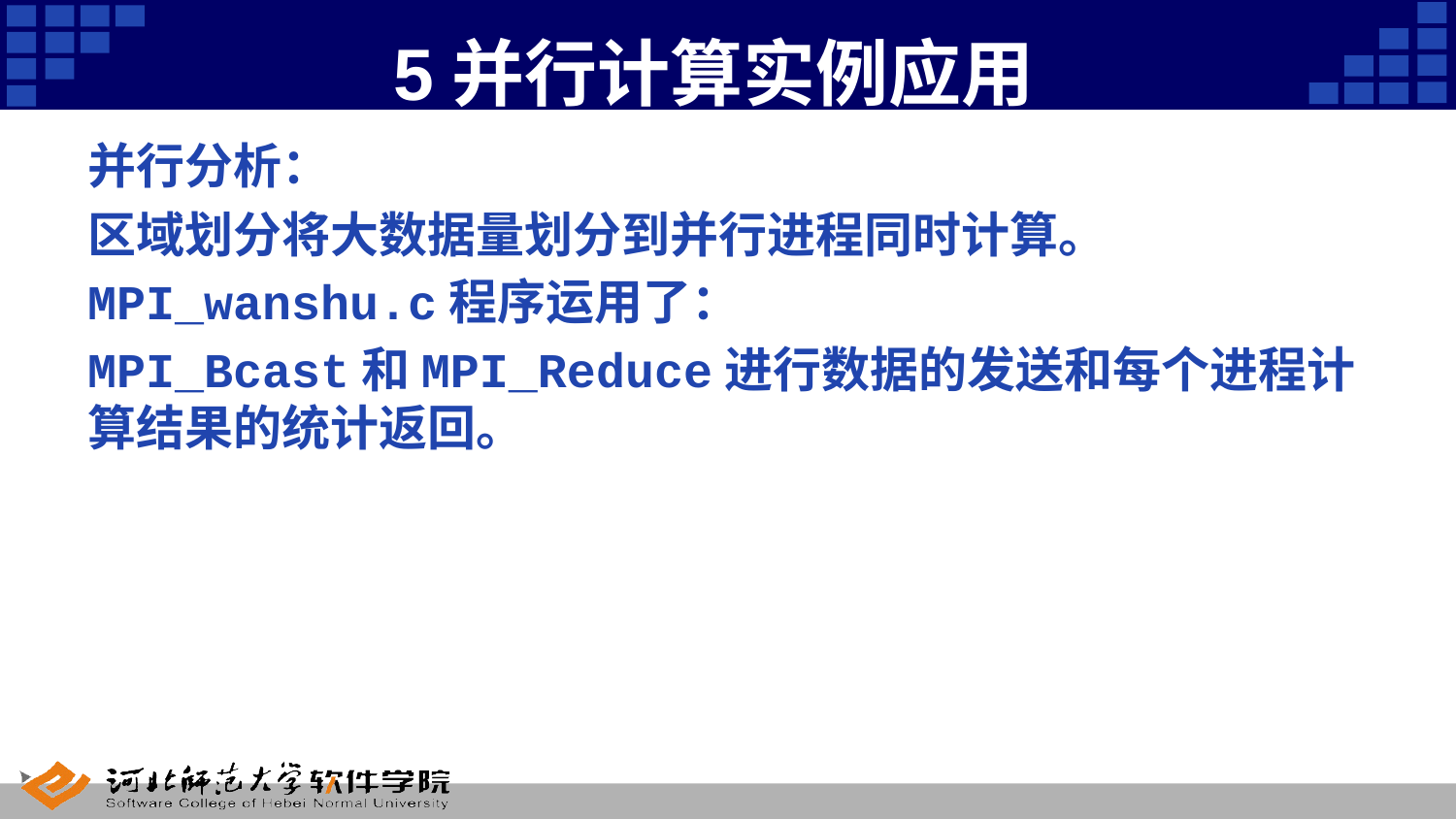

# 5并行计算实例应用
并行分析：
区域划分将大数据量划分到并行进程同时计算。
MPI_wanshu.c程序运用了：
MPI_Bcast和MPI_Reduce进行数据的发送和每个进程计算结果的统计返回。